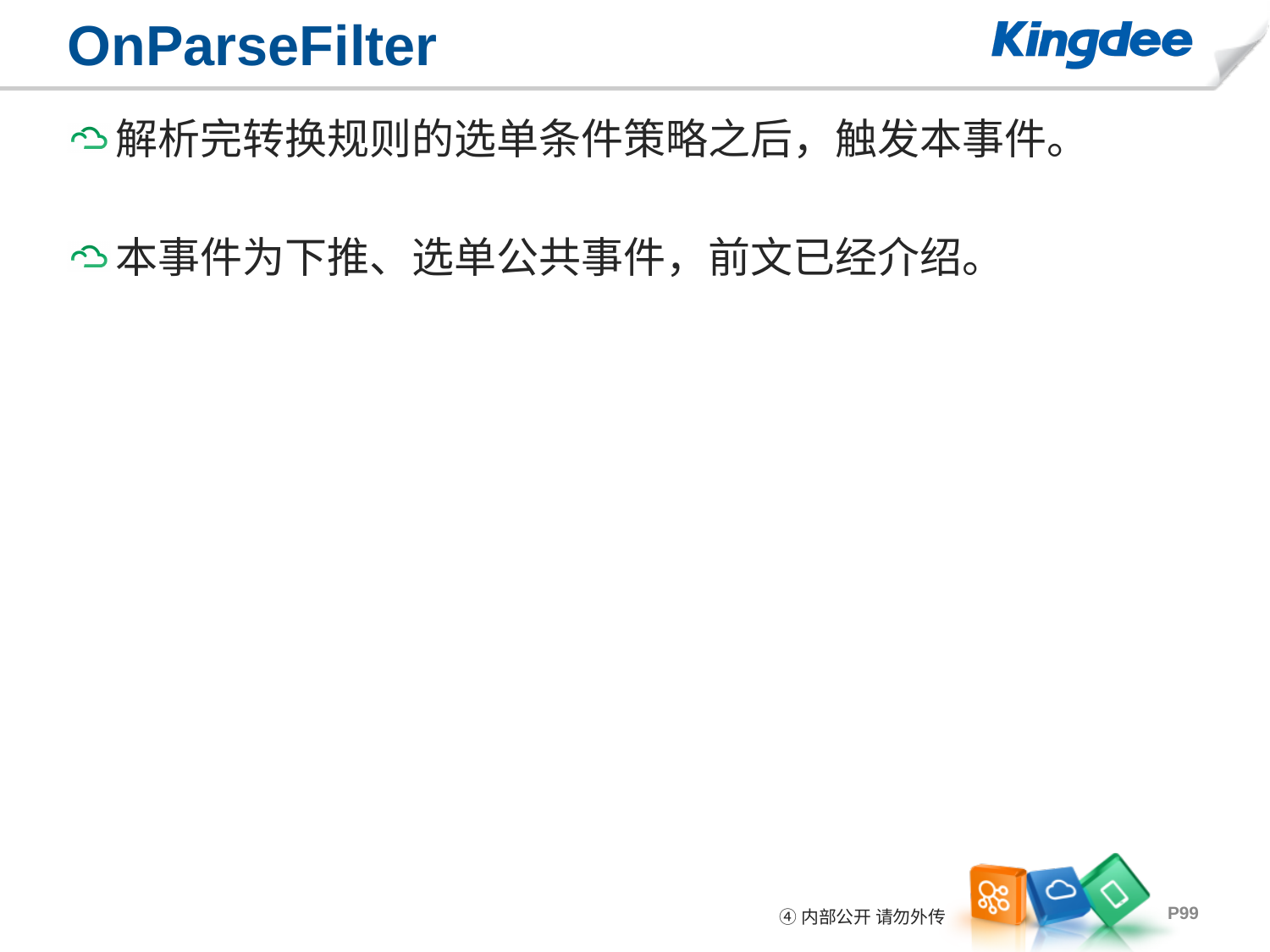

# OnParseFilter
解析完转换规则的选单条件策略之后，触发本事件。

本事件为下推、选单公共事件，前文已经介绍。